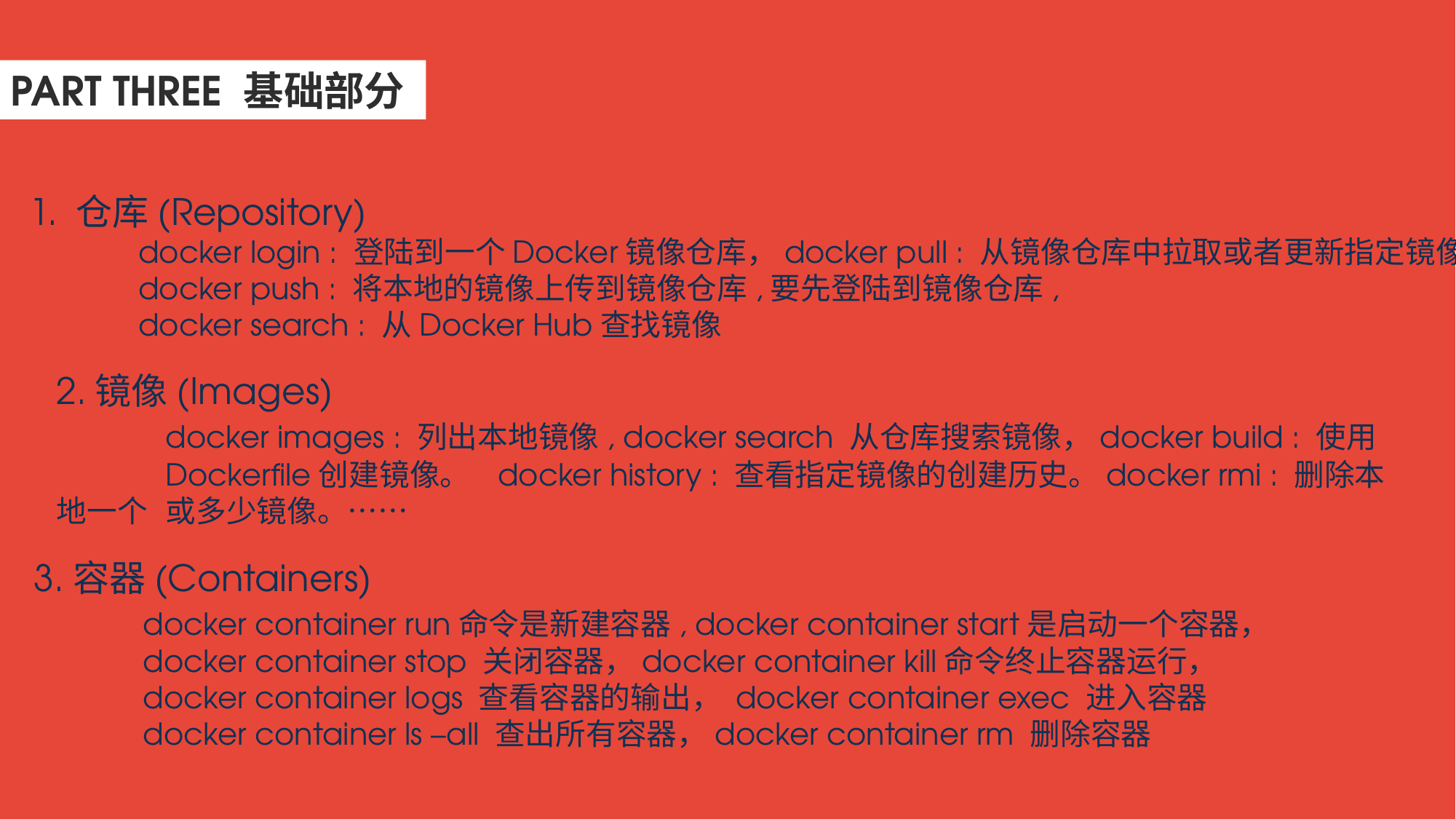

PART THREE 基础部分
56%
1. 仓库(Repository)
	docker login : 登陆到一个Docker镜像仓库，docker pull : 从镜像仓库中拉取或者更新指定镜像
	docker push : 将本地的镜像上传到镜像仓库,要先登陆到镜像仓库,
	docker search : 从Docker Hub查找镜像
2.镜像(Images)
	docker images : 列出本地镜像, docker search 从仓库搜索镜像，docker build : 使用	Dockerfile创建镜像。   docker history : 查看指定镜像的创建历史。docker rmi : 删除本地一个	或多少镜像。……
3.容器(Containers)
	docker container run命令是新建容器, docker container start是启动一个容器，
	docker container stop 关闭容器，docker container kill命令终止容器运行，
	docker container logs 查看容器的输出， docker container exec 进入容器
	docker container ls –all 查出所有容器，docker container rm 删除容器